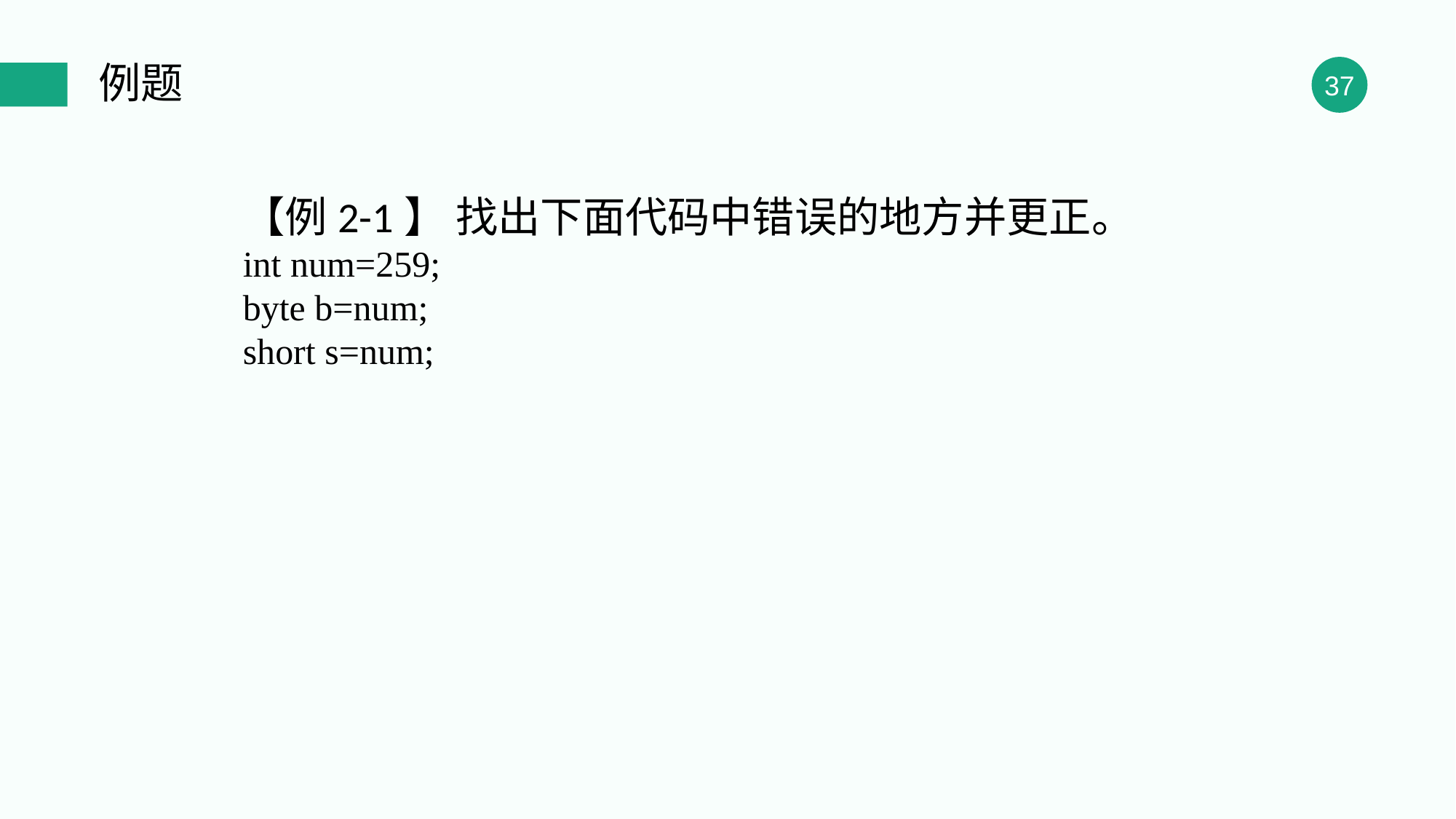

例题
【例2-1】 找出下面代码中错误的地方并更正。
int num=259;
byte b=num;
short s=num;